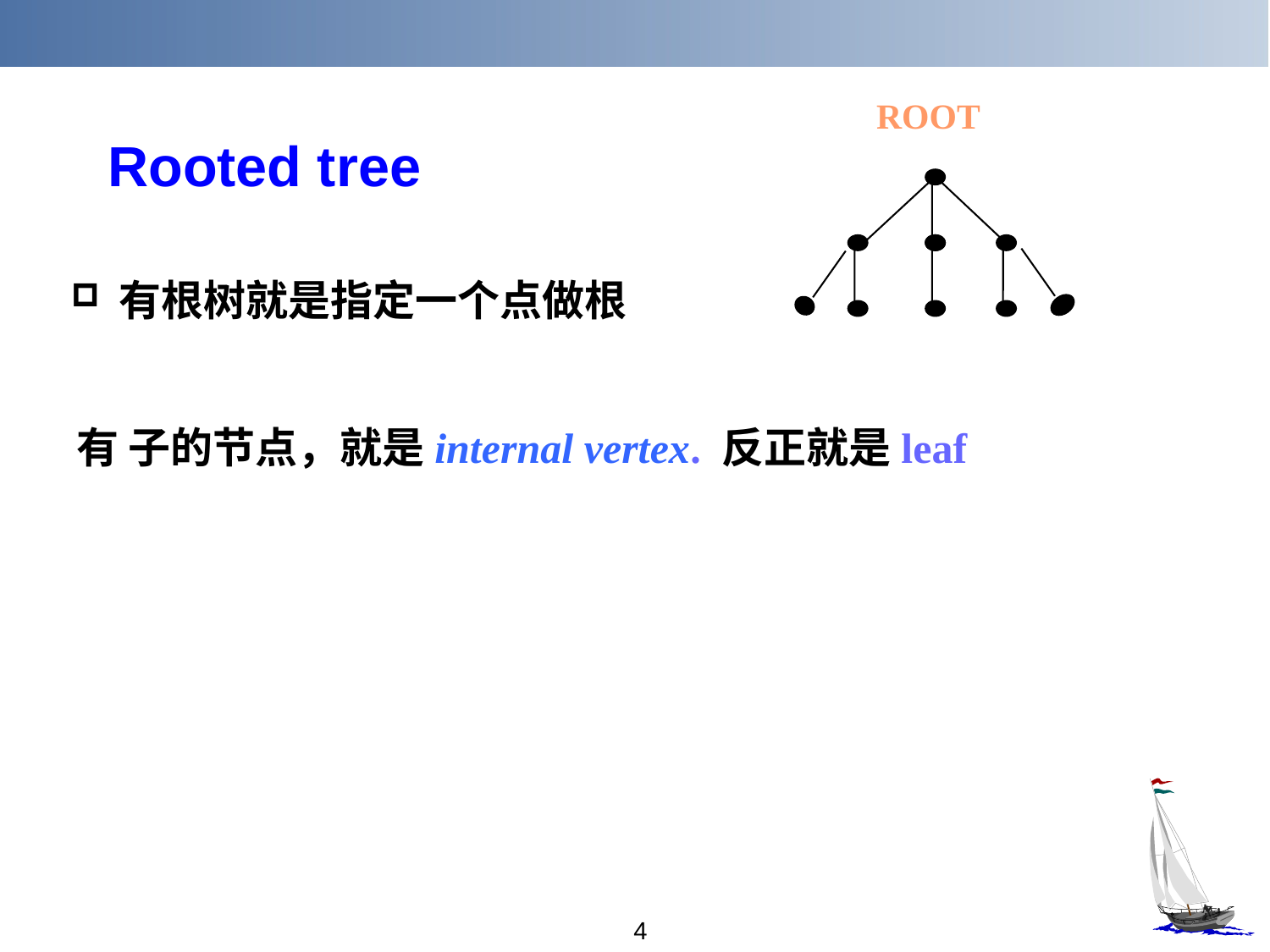

ROOT
# Rooted tree

有根树就是指定一个点做根
   有 子的节点，就是internal vertex. 反正就是leaf
4